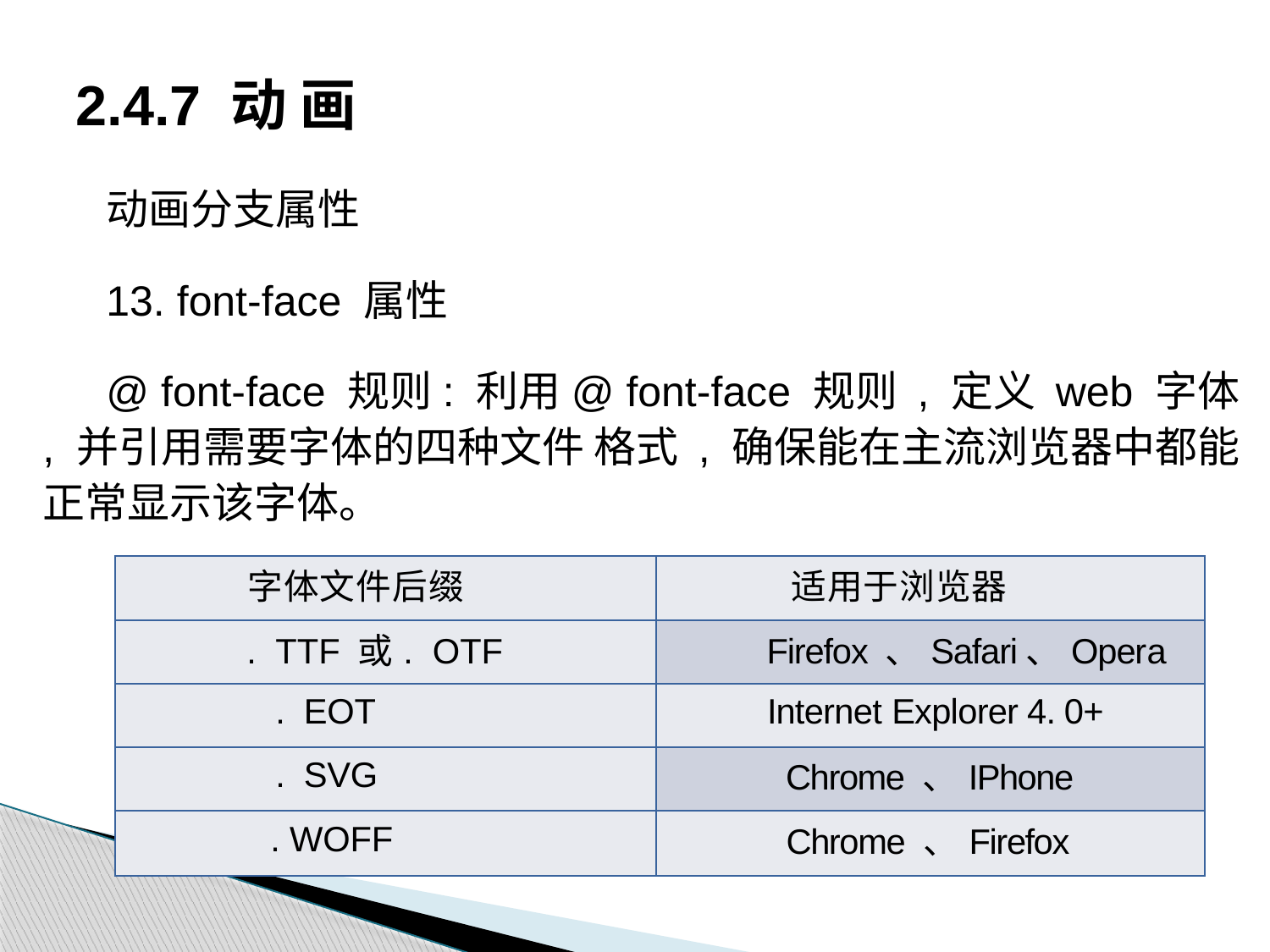

# 2.4.7 动 画
动画分支属性
13. font-face 属性
@ font-face 规则: 利用@ font-face 规则 , 定义 web 字体 , 并引用需要字体的四种文件 格式 , 确保能在主流浏览器中都能正常显示该字体。
| 字体文件后缀 | 适用于浏览器 |
| --- | --- |
| . TTF 或. OTF | Firefox 、Safari、Opera |
| . EOT | Internet Explorer 4. 0+ |
| . SVG | Chrome 、IPhone |
| . WOFF | Chrome 、Firefox |